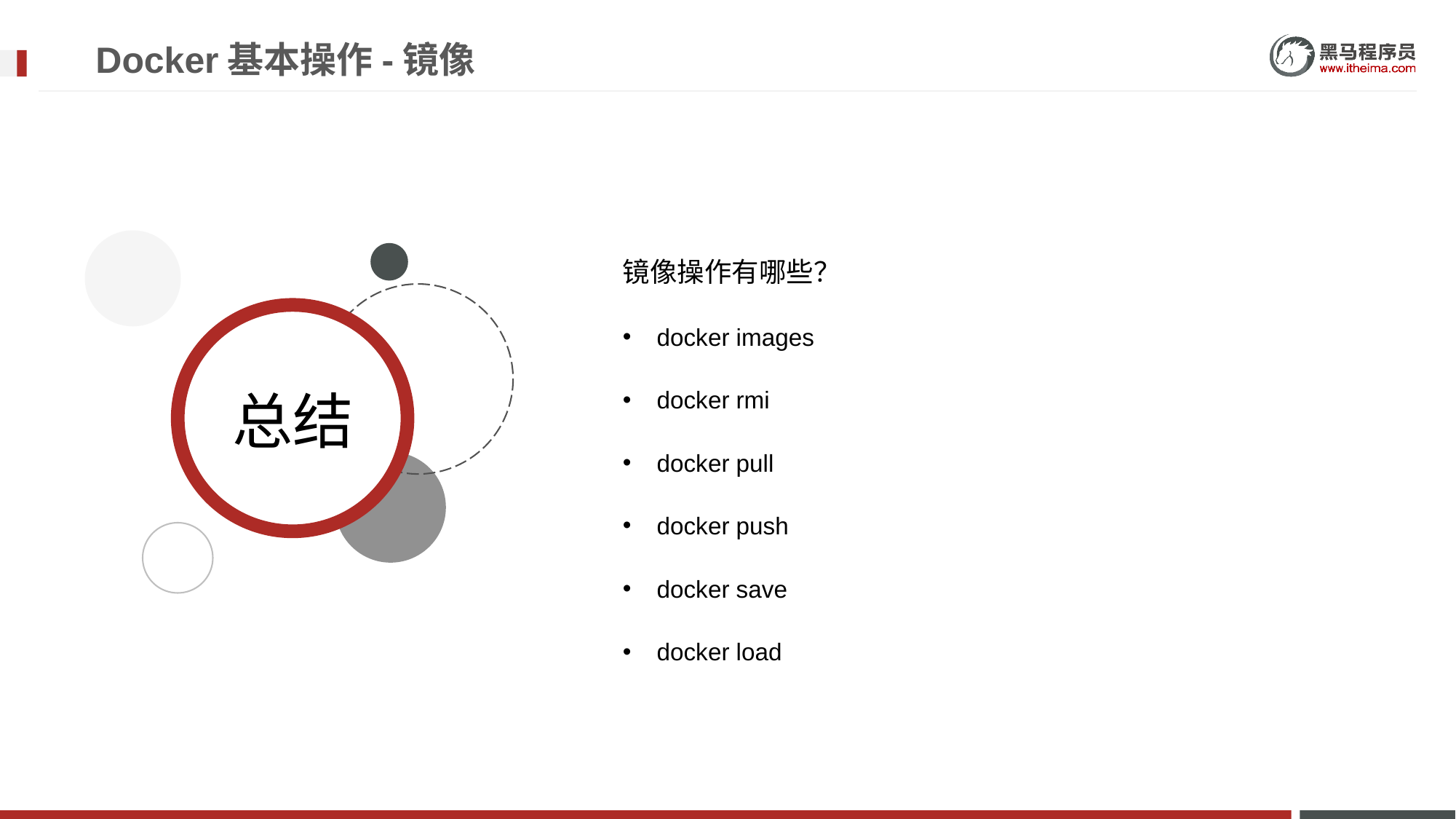

# Docker基本操作-镜像
镜像操作有哪些？
docker images
docker rmi
docker pull
docker push
docker save
docker load